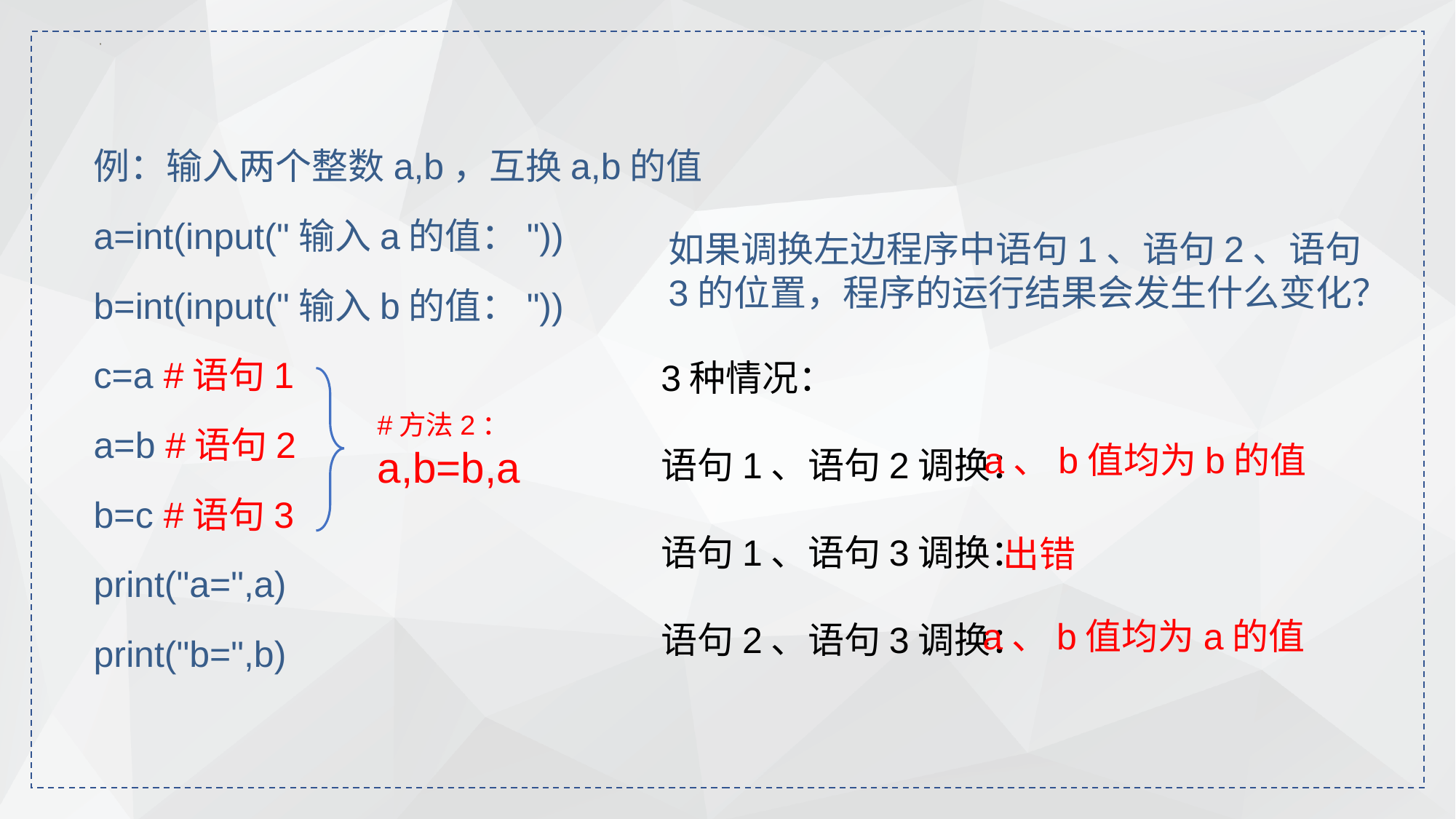

例：输入两个整数a,b，互换a,b的值
a=int(input("输入a的值："))
b=int(input("输入b的值："))
c=a #语句1
a=b #语句2
b=c #语句3
print("a=",a)
print("b=",b)

如果调换左边程序中语句1、语句2、语句3的位置，程序的运行结果会发生什么变化？
3种情况：

语句1、语句2调换：

语句1、语句3调换：

语句2、语句3调换：

#方法2：
a,b=b,a
a、b值均为b的值
出错
a、b值均为a的值